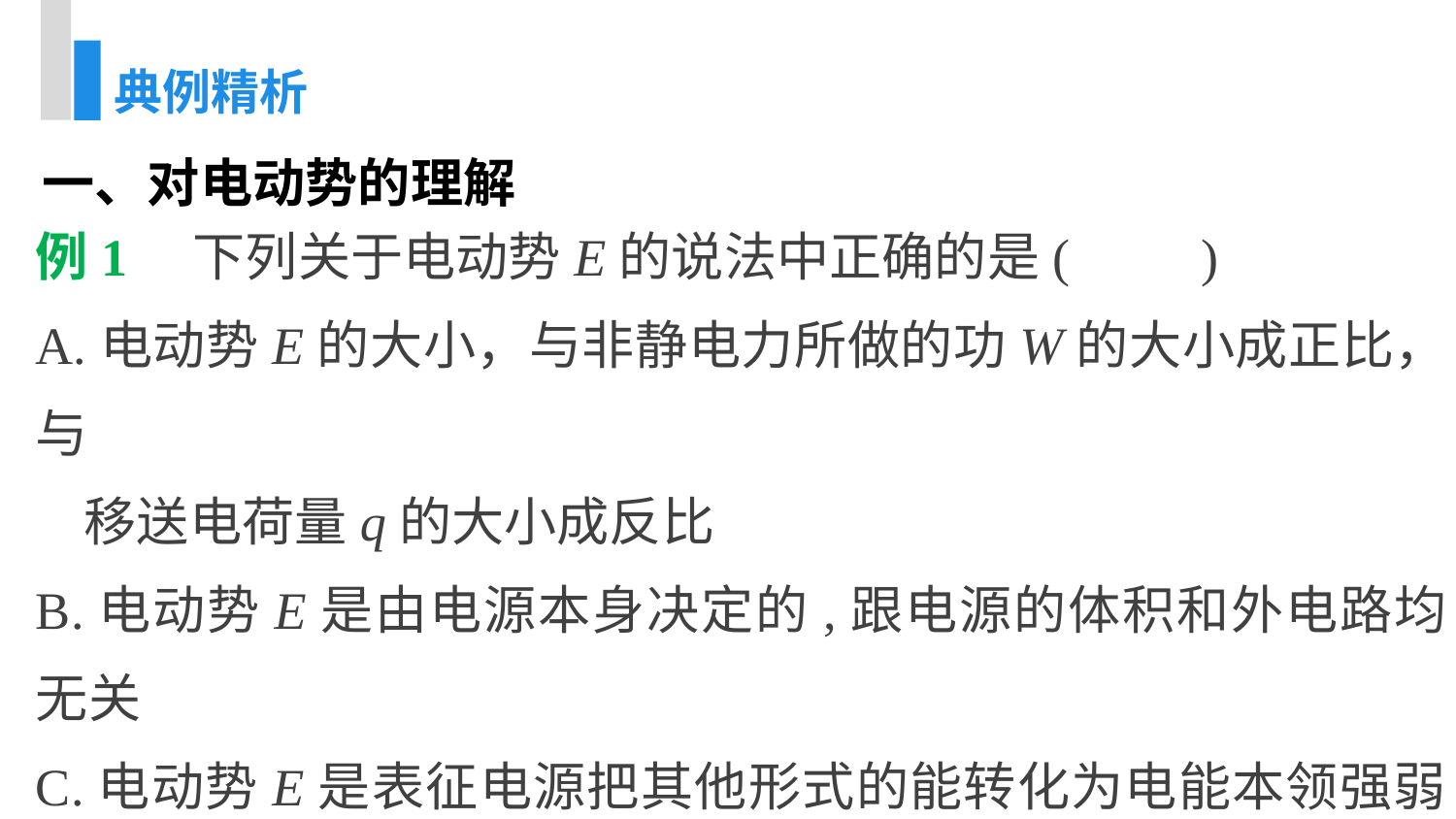

典例精析
一、对电动势的理解
例1　下列关于电动势E的说法中正确的是(　　)
A.电动势E的大小，与非静电力所做的功W的大小成正比，与
   移送电荷量q的大小成反比
B.电动势E是由电源本身决定的,跟电源的体积和外电路均无关
C.电动势E是表征电源把其他形式的能转化为电能本领强弱的
   物理量
D.电动势E的单位与电势差的单位相同，故两者在本质上相同